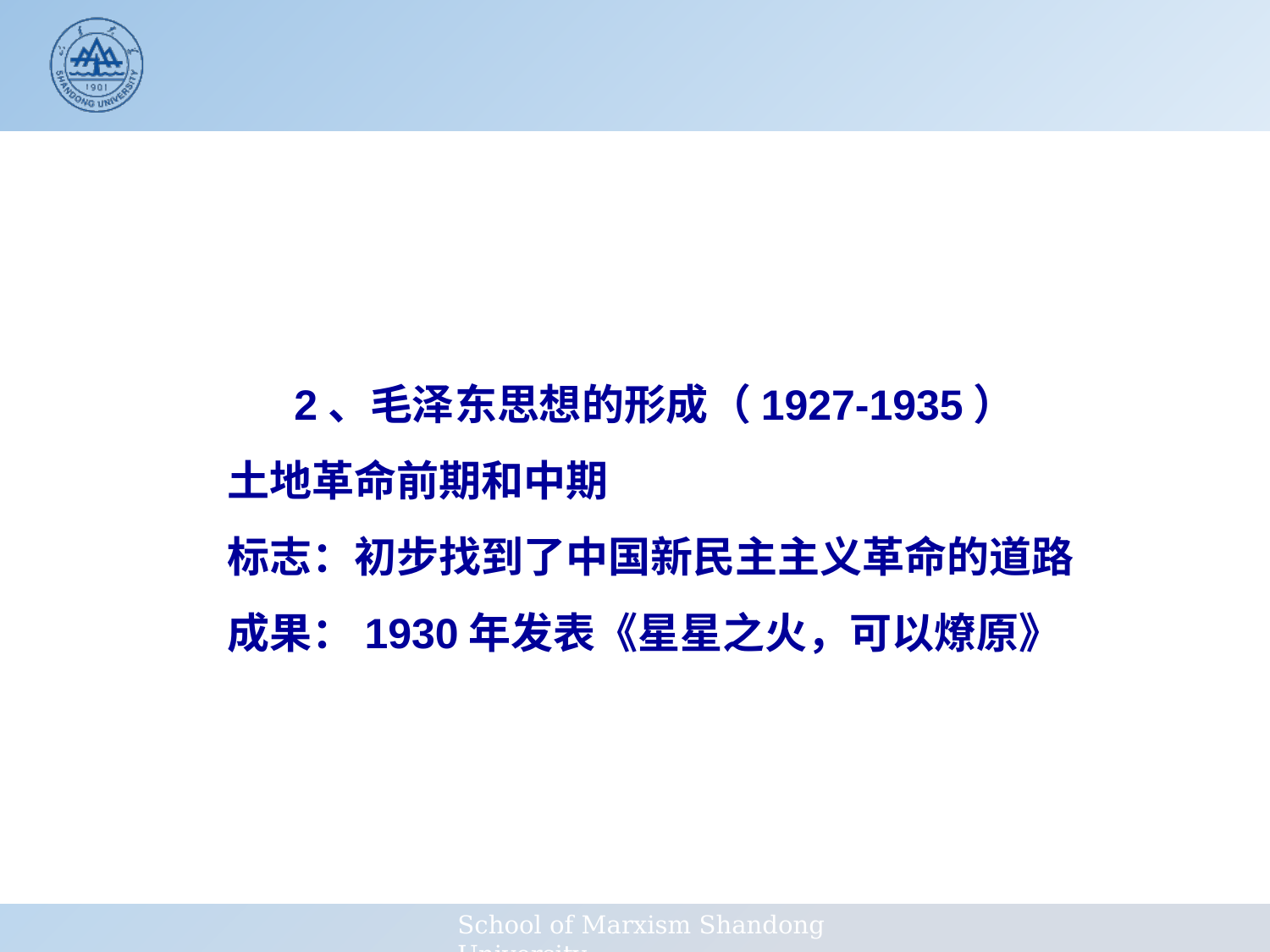

2、毛泽东思想的形成（1927-1935）
土地革命前期和中期
标志：初步找到了中国新民主主义革命的道路成果：1930年发表《星星之火，可以燎原》